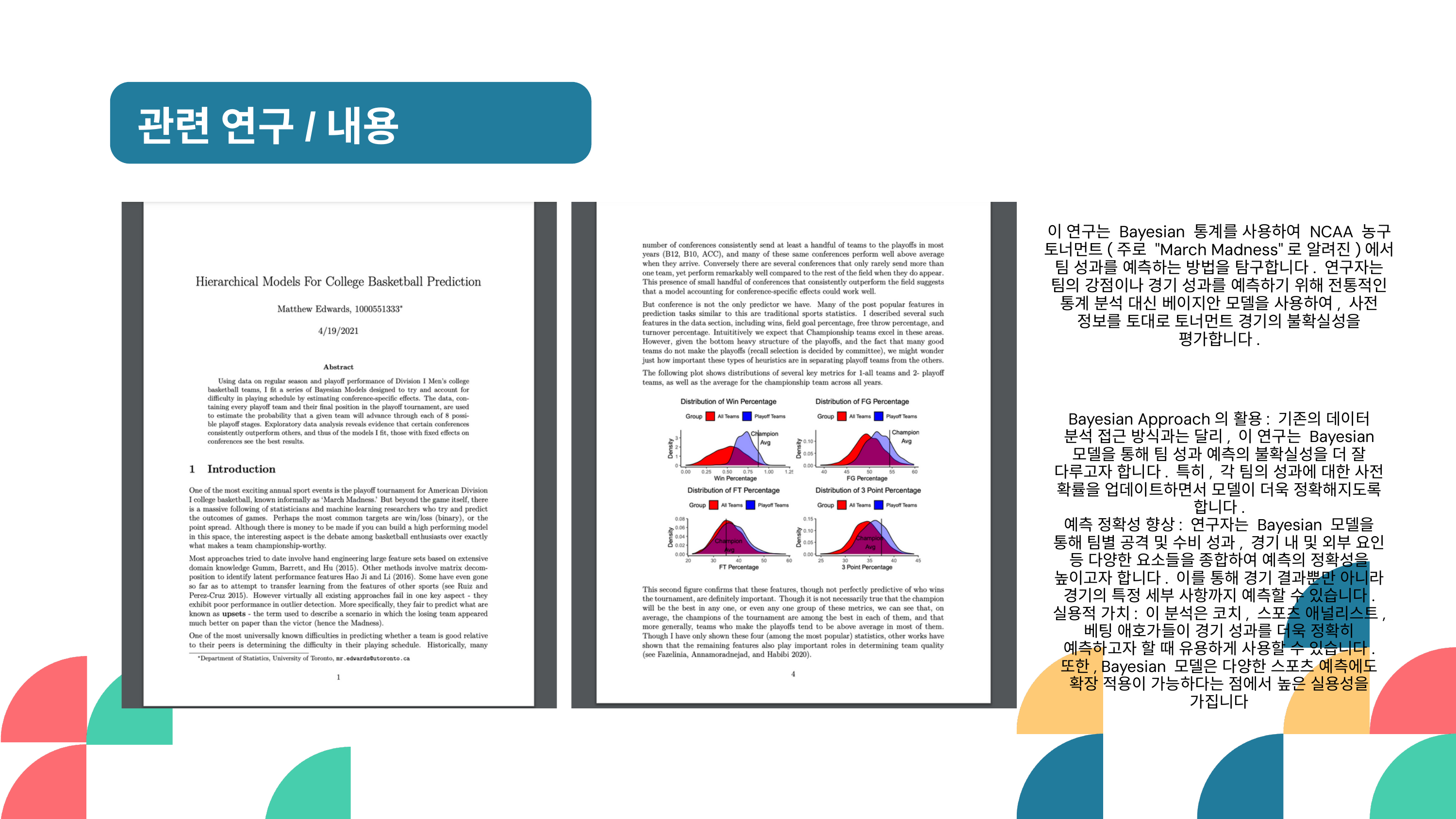

관련 연구/내용

이 연구는 Bayesian 통계를 사용하여 NCAA 농구 토너먼트(주로 "March Madness"로 알려진)에서 팀 성과를 예측하는 방법을 탐구합니다. 연구자는 팀의 강점이나 경기 성과를 예측하기 위해 전통적인 통계 분석 대신 베이지안 모델을 사용하여, 사전 정보를 토대로 토너먼트 경기의 불확실성을 평가합니다.
Bayesian Approach의 활용: 기존의 데이터 분석 접근 방식과는 달리, 이 연구는 Bayesian 모델을 통해 팀 성과 예측의 불확실성을 더 잘 다루고자 합니다. 특히, 각 팀의 성과에 대한 사전 확률을 업데이트하면서 모델이 더욱 정확해지도록 합니다.
예측 정확성 향상: 연구자는 Bayesian 모델을 통해 팀별 공격 및 수비 성과, 경기 내 및 외부 요인 등 다양한 요소들을 종합하여 예측의 정확성을 높이고자 합니다. 이를 통해 경기 결과뿐만 아니라 경기의 특정 세부 사항까지 예측할 수 있습니다.
실용적 가치: 이 분석은 코치, 스포츠 애널리스트, 베팅 애호가들이 경기 성과를 더욱 정확히 예측하고자 할 때 유용하게 사용할 수 있습니다. 또한, Bayesian 모델은 다양한 스포츠 예측에도 확장 적용이 가능하다는 점에서 높은 실용성을 가집니다